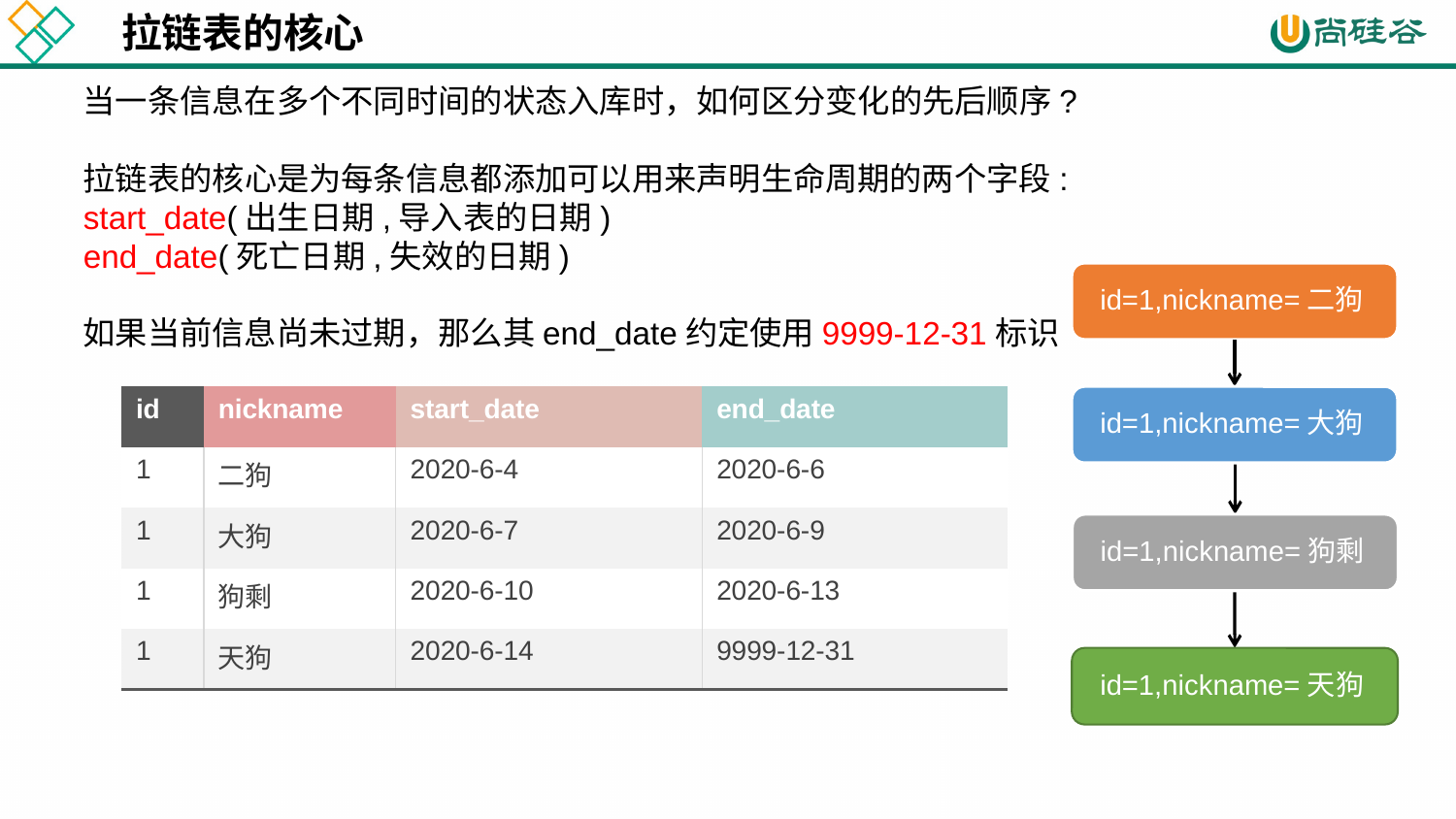

拉链表的核心
当一条信息在多个不同时间的状态入库时，如何区分变化的先后顺序?

拉链表的核心是为每条信息都添加可以用来声明生命周期的两个字段:
start_date(出生日期,导入表的日期)
end_date(死亡日期,失效的日期)

如果当前信息尚未过期，那么其end_date约定使用9999-12-31标识
 id=1,nickname=二狗
 id=1,nickname=大狗
 id=1,nickname=狗剩
 id=1,nickname=天狗
| id | nickname | start\_date | end\_date |
| --- | --- | --- | --- |
| 1 | 二狗 | 2020-6-4 | 2020-6-6 |
| 1 | 大狗 | 2020-6-7 | 2020-6-9 |
| 1 | 狗剩 | 2020-6-10 | 2020-6-13 |
| 1 | 天狗 | 2020-6-14 | 9999-12-31 |